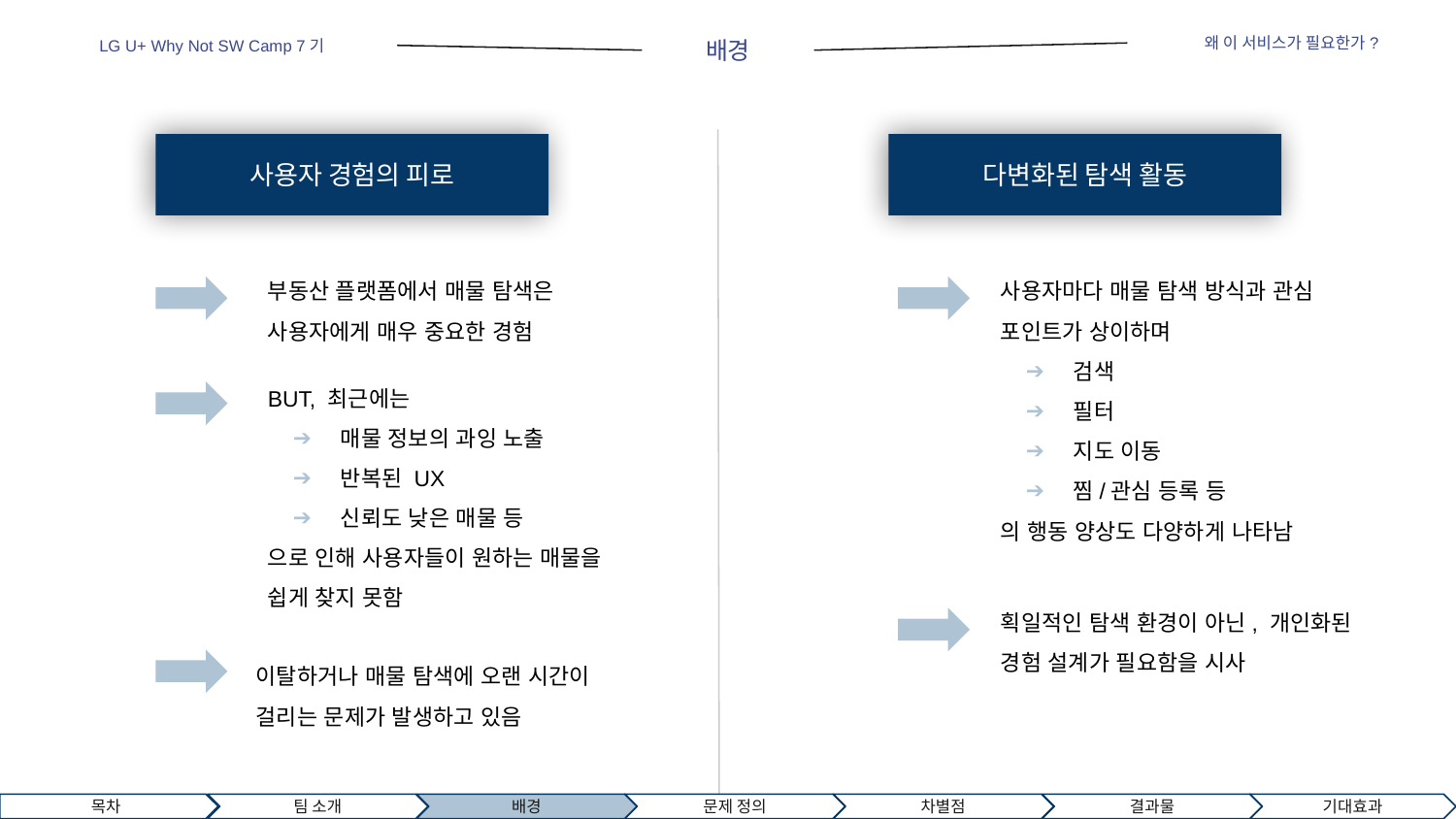

배경
왜 이 서비스가 필요한가?
LG U+ Why Not SW Camp 7기
사용자 경험의 피로
다변화된 탐색 활동
사용자마다 매물 탐색 방식과 관심 포인트가 상이하며
검색
필터
지도 이동
찜/관심 등록 등
의 행동 양상도 다양하게 나타남
부동산 플랫폼에서 매물 탐색은 사용자에게 매우 중요한 경험

BUT, 최근에는
매물 정보의 과잉 노출
반복된 UX
신뢰도 낮은 매물 등
으로 인해 사용자들이 원하는 매물을 쉽게 찾지 못함

획일적인 탐색 환경이 아닌, 개인화된 경험 설계가 필요함을 시사

이탈하거나 매물 탐색에 오랜 시간이 걸리는 문제가 발생하고 있음

목차
팀 소개
배경
문제 정의
차별점
결과물
기대효과